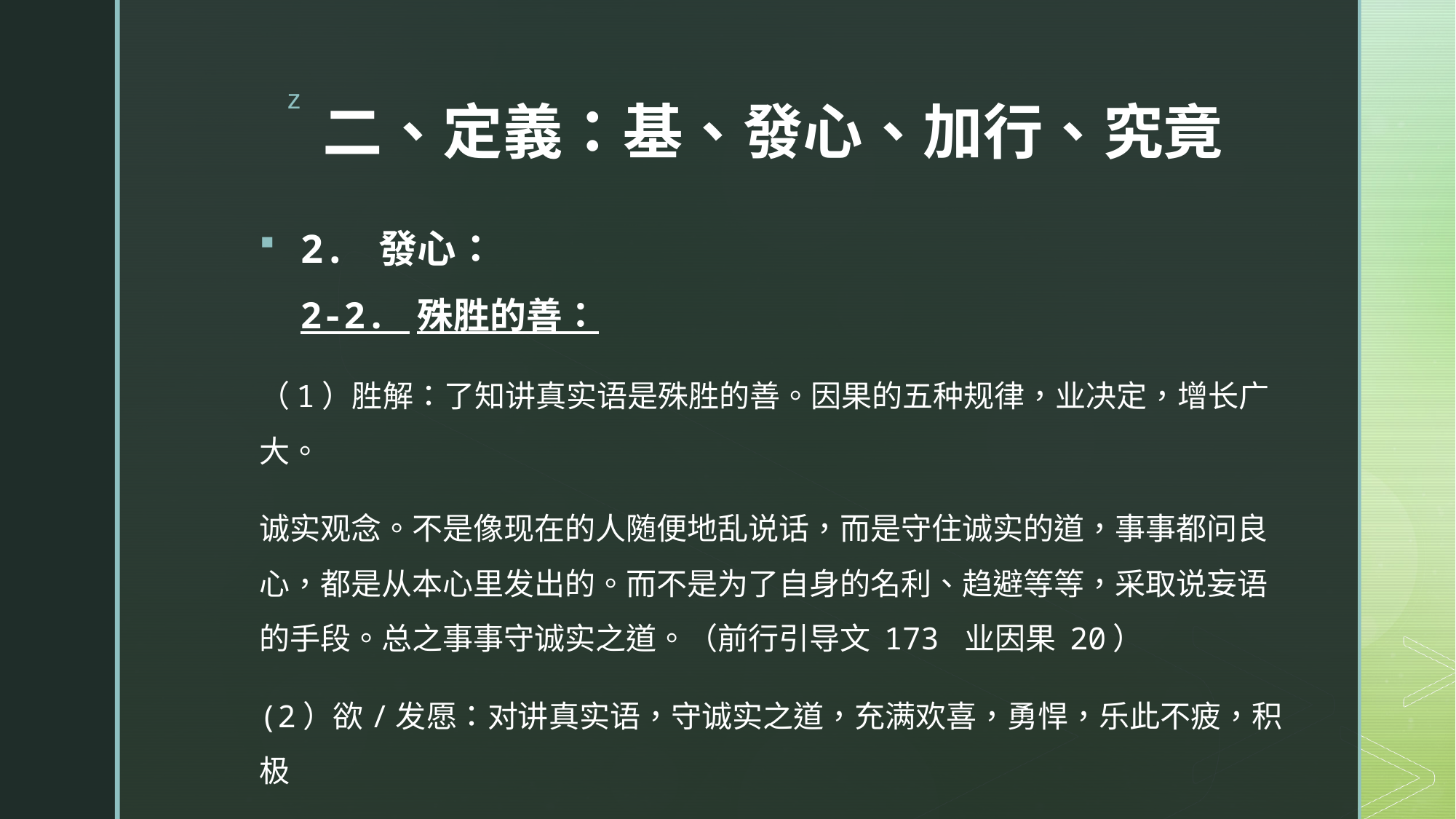

# 二、定義：基、發心、加行、究竟
2. 發心：
2-2. 殊胜的善：
（1）胜解：了知讲真实语是殊胜的善。因果的五种规律，业决定，增长广大。
诚实观念。不是像现在的人随便地乱说话，而是守住诚实的道，事事都问良心，都是从本心里发出的。而不是为了自身的名利、趋避等等，采取说妄语的手段。总之事事守诚实之道。（前行引导文 173 业因果 20）
(2）欲/发愿：对讲真实语，守诚实之道，充满欢喜，勇悍，乐此不疲，积极